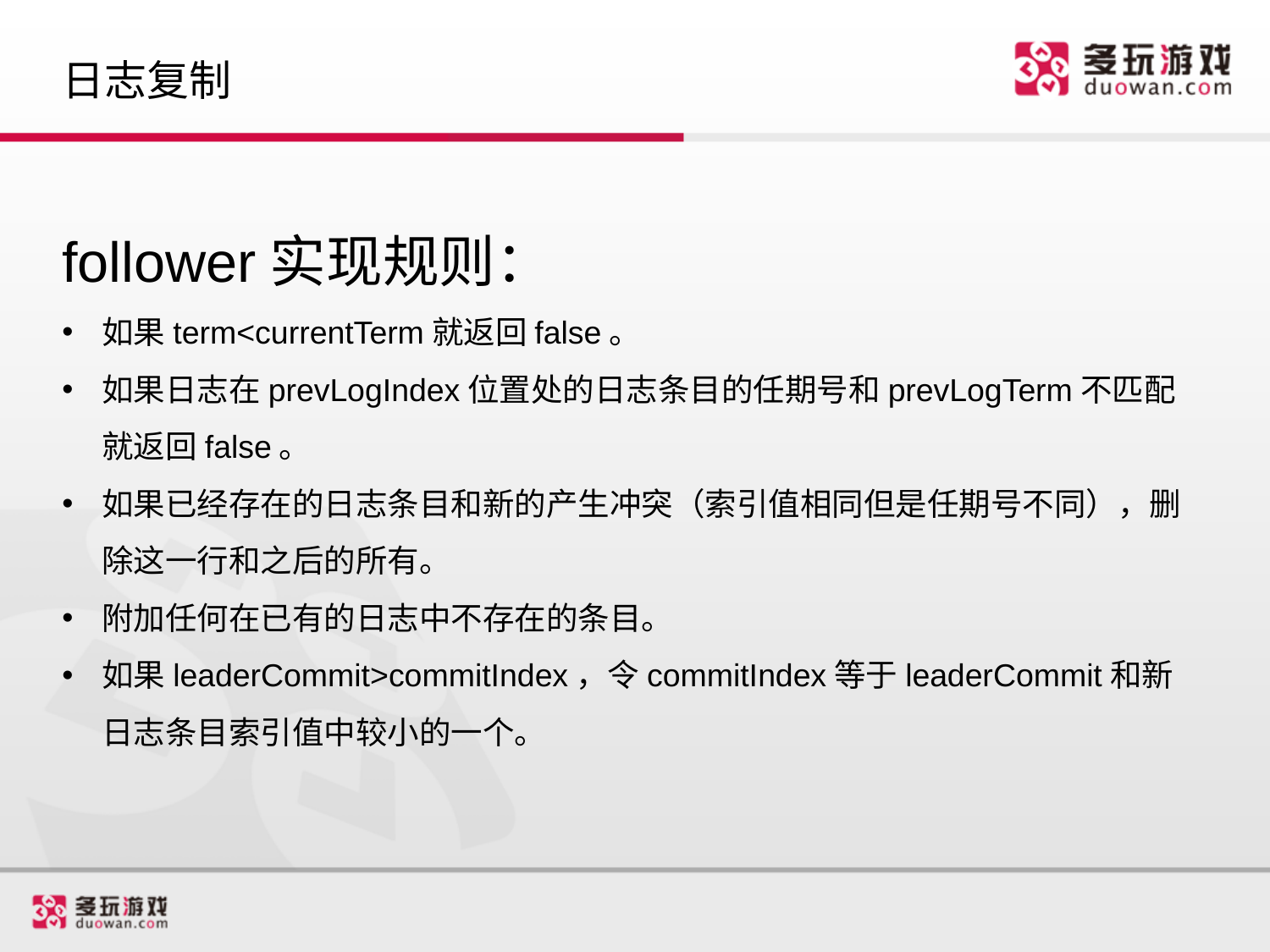

# 日志复制
follower实现规则：
如果term<currentTerm就返回false。
如果日志在prevLogIndex位置处的日志条目的任期号和prevLogTerm不匹配就返回false。
如果已经存在的日志条目和新的产生冲突（索引值相同但是任期号不同），删除这一行和之后的所有。
附加任何在已有的日志中不存在的条目。
如果leaderCommit>commitIndex，令commitIndex等于leaderCommit和新日志条目索引值中较小的一个。